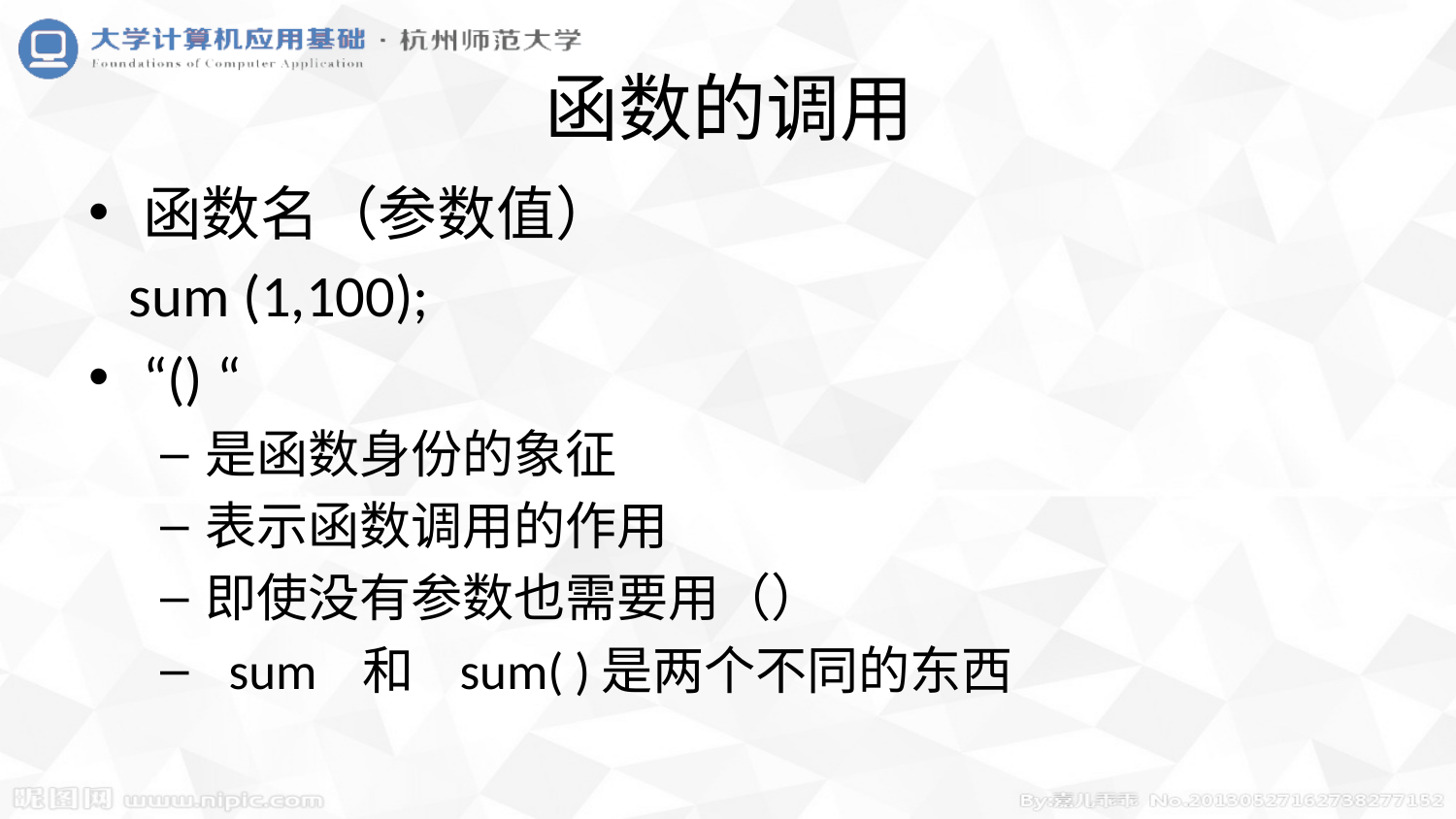

# 函数的调用
函数名（参数值）
   sum (1,100);
“() “
是函数身份的象征
表示函数调用的作用
即使没有参数也需要用（）
  sum   和   sum( )是两个不同的东西